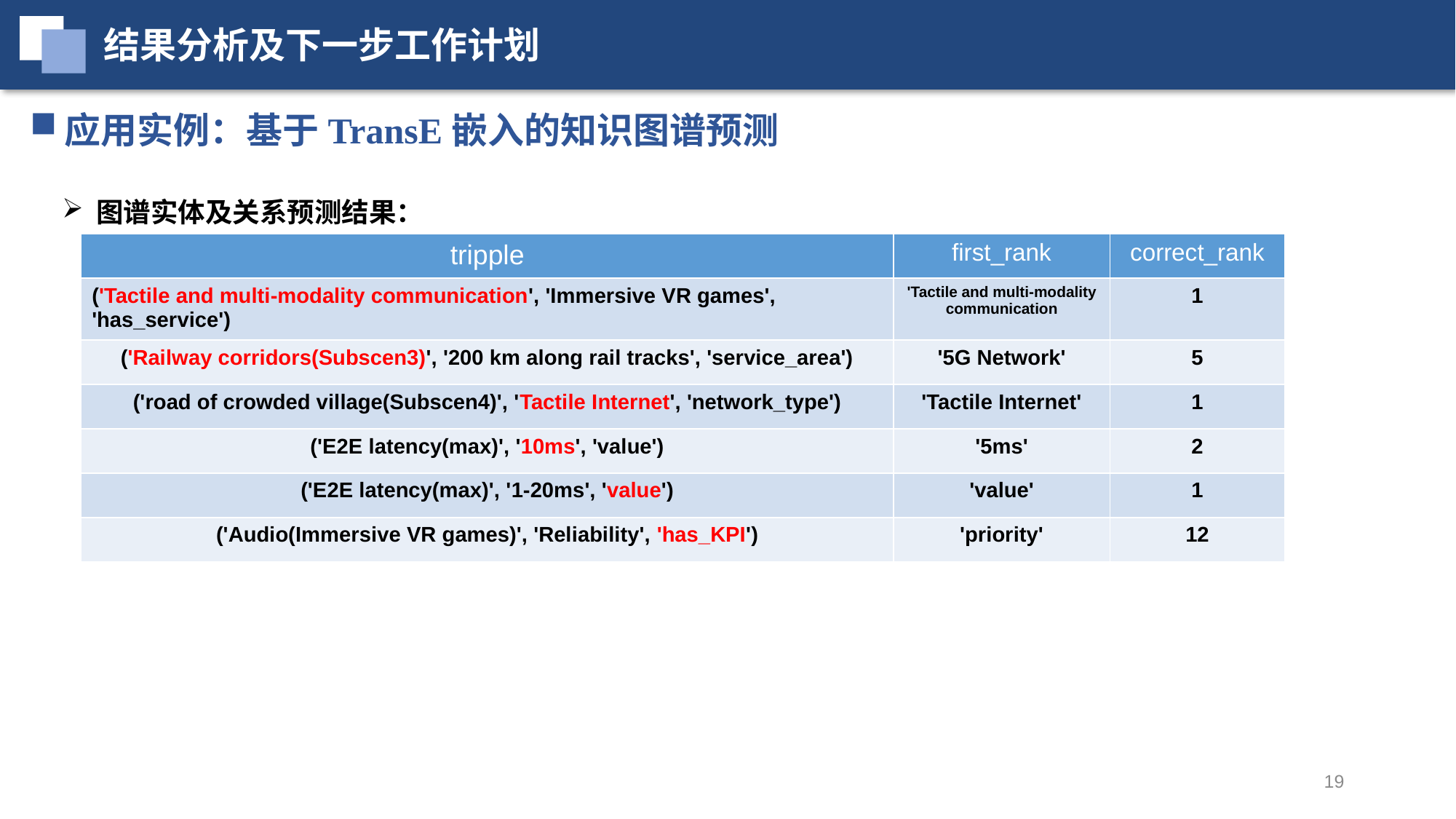

结果分析及下一步工作计划

应用实例：基于TransE嵌入的知识图谱预测
图谱实体及关系预测结果：
| tripple | first\_rank | correct\_rank |
| --- | --- | --- |
| ('Tactile and multi-modality communication', 'Immersive VR games', 'has\_service') | 'Tactile and multi-modality communication | 1 |
| ('Railway corridors(Subscen3)', '200 km along rail tracks', 'service\_area') | '5G Network' | 5 |
| ('road of crowded village(Subscen4)', 'Tactile Internet', 'network\_type') | 'Tactile Internet' | 1 |
| ('E2E latency(max)', '10ms', 'value') | '5ms' | 2 |
| ('E2E latency(max)', '1-20ms', 'value') | 'value' | 1 |
| ('Audio(Immersive VR games)', 'Reliability', 'has\_KPI') | 'priority' | 12 |
19